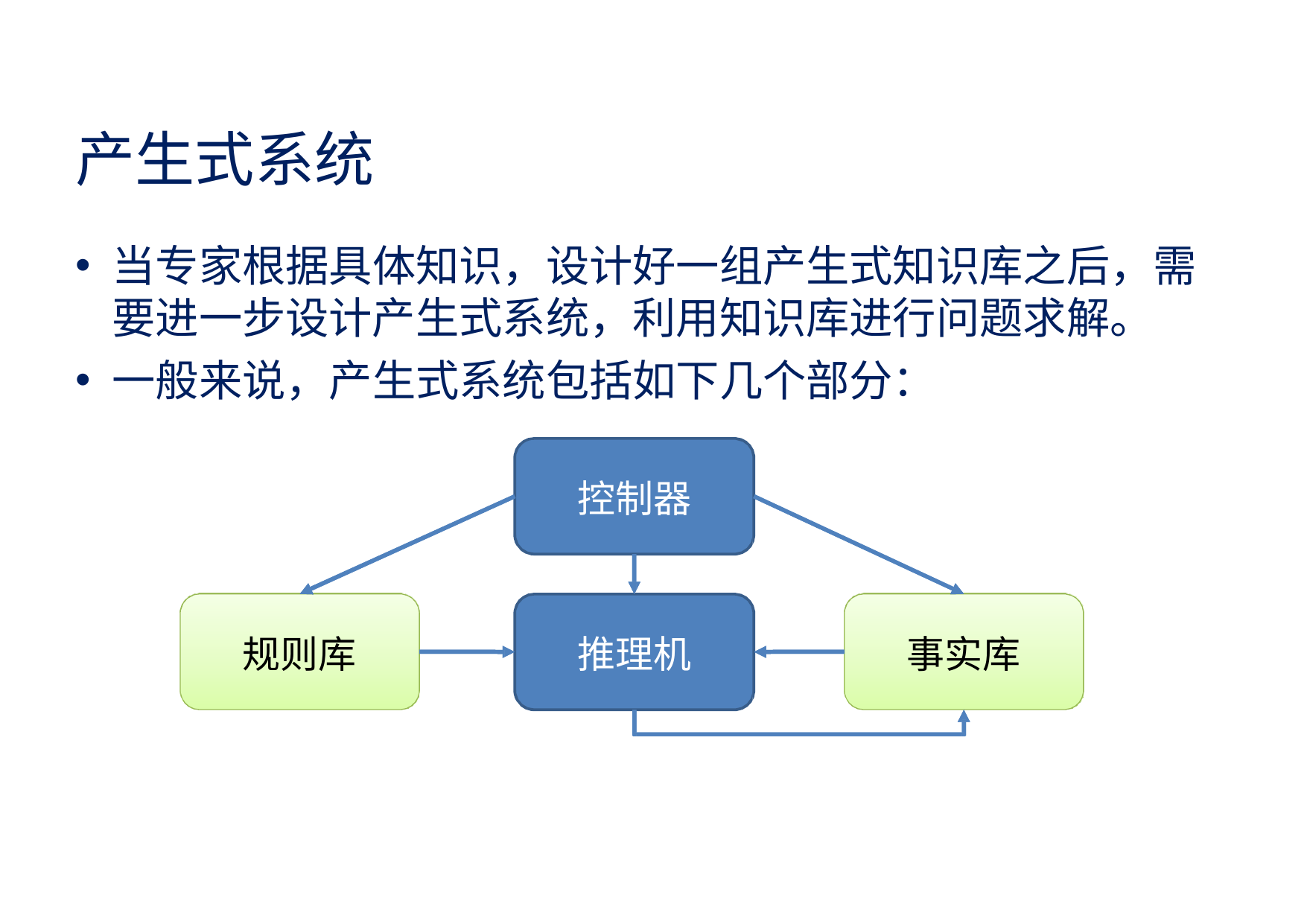

# 产生式系统
当专家根据具体知识，设计好一组产生式知识库之后，需 要进一步设计产生式系统，利用知识库进行问题求解。
一般来说，产生式系统包括如下几个部分：

控制器

规则库
事实库
推理机

56